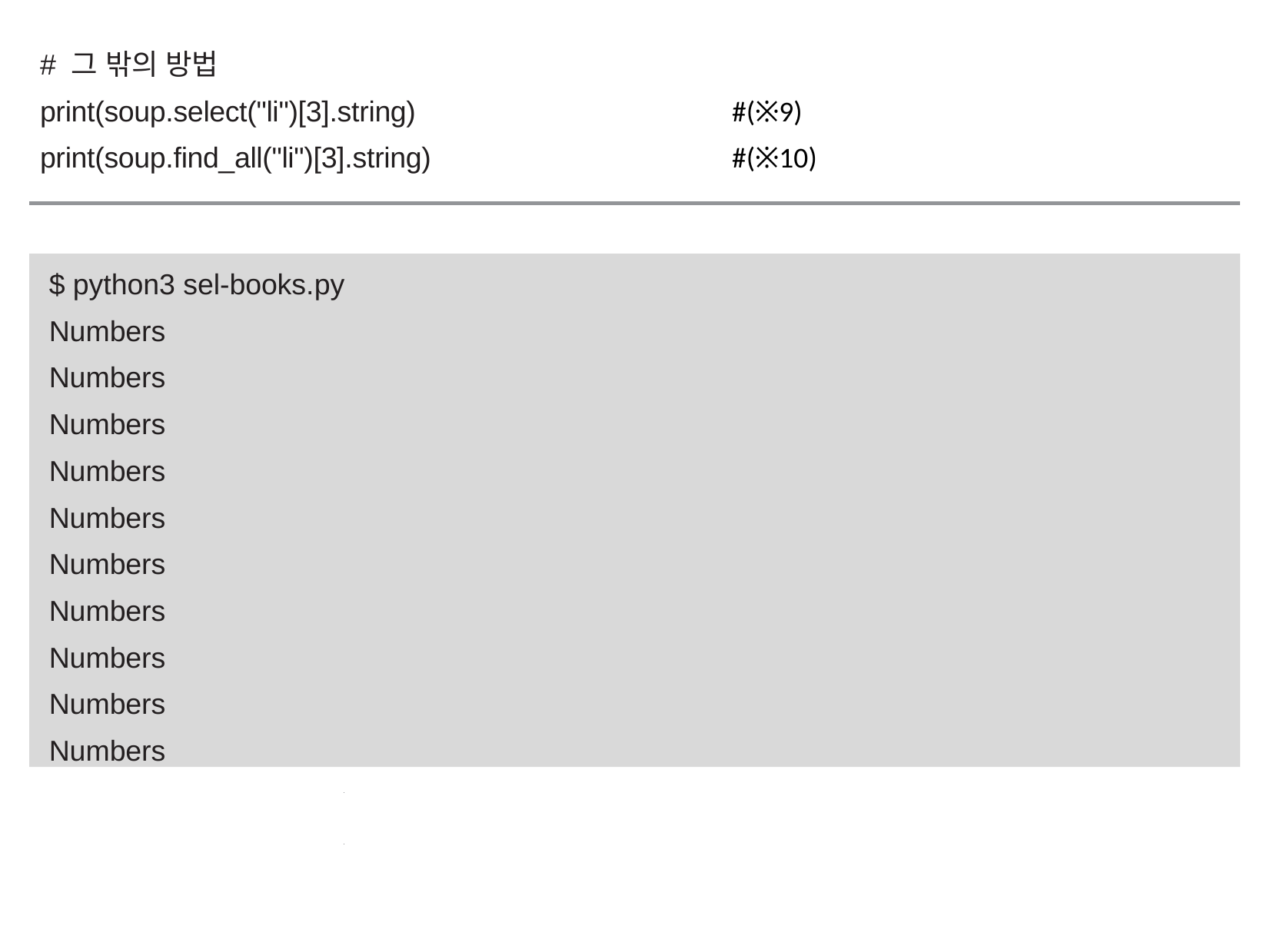

# 그 밖의 방법
print(soup.select("li")[3].string)  			#(※9)
print(soup.find_all("li")[3].string)			#(※10)

$ python3 sel-books.py
Numbers
Numbers
Numbers
Numbers
Numbers
Numbers
Numbers
Numbers
Numbers
Numbers